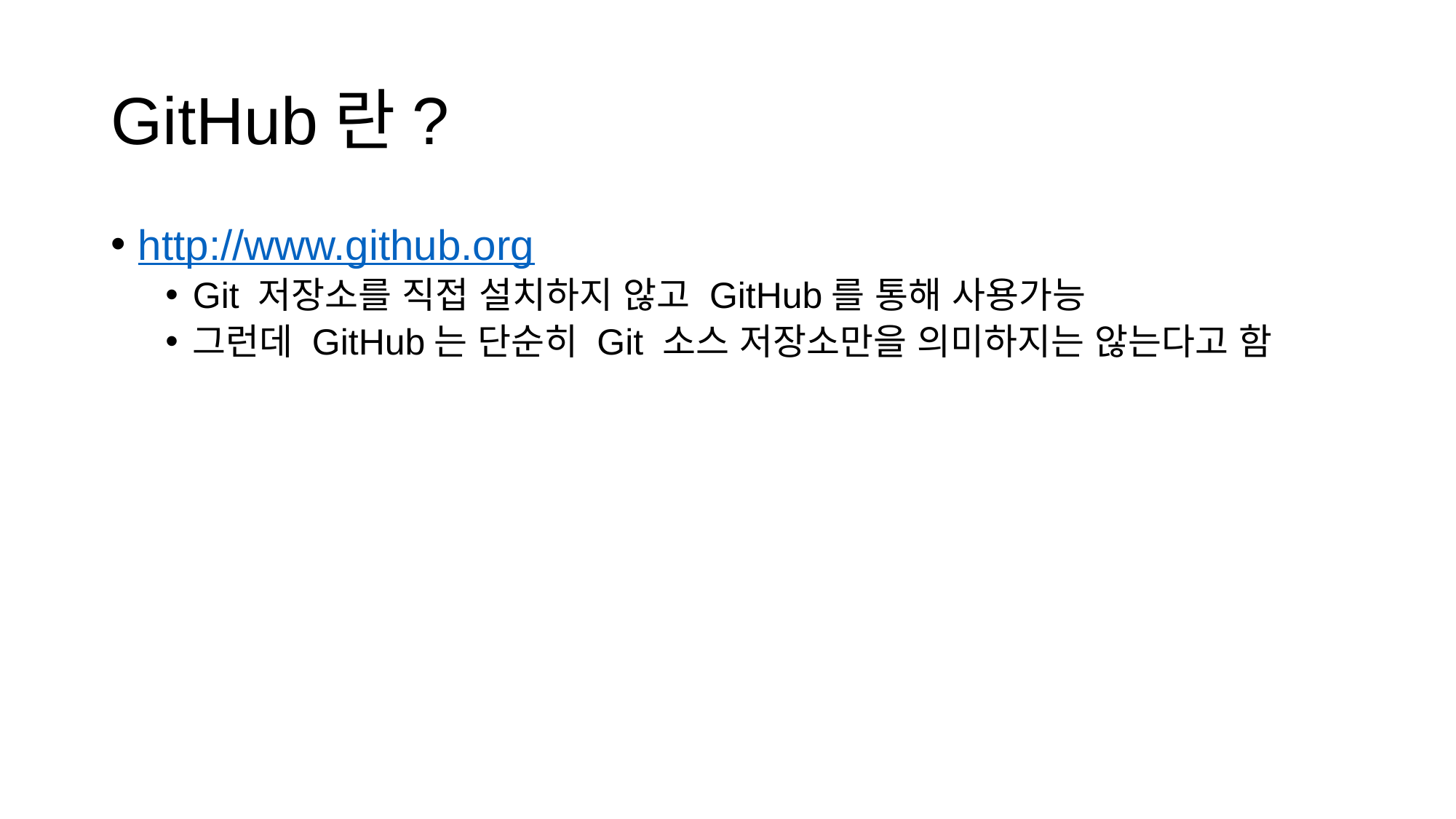

# GitHub란?
http://www.github.org
Git 저장소를 직접 설치하지 않고 GitHub를 통해 사용가능
그런데 GitHub는 단순히 Git 소스 저장소만을 의미하지는 않는다고 함